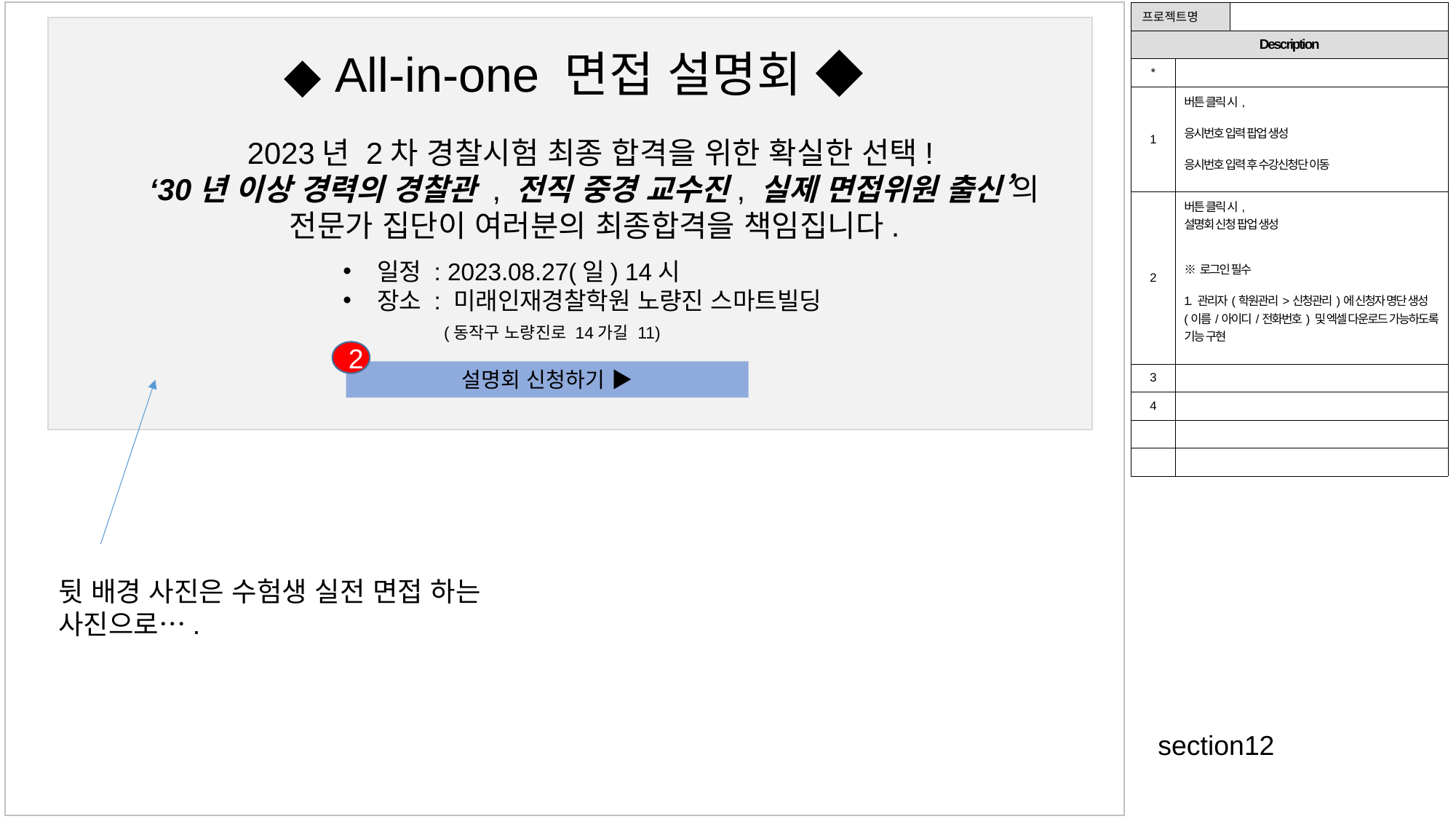

| 프로젝트명 |  |  |
| --- | --- | --- |
| Description |  |  |
| \* |  |  |
| 1 | 버튼 클릭 시, 응시번호 입력 팝업 생성 응시번호 입력 후 수강신청단 이동 |  |
| 2 | 버튼 클릭 시, 설명회 신청 팝업 생성 ※로그인 필수 1. 관리자(학원관리>신청관리)에 신청자 명단 생성(이름/아이디/전화번호) 및 엑셀 다운로드 가능하도록 기능 구현 |  |
| 3 |  |  |
| 4 |  |  |
|  |  |  |
|  |  |  |

◆ All-in-one 면접 설명회 ◆
2023년 2차 경찰시험 최종 합격을 위한 확실한 선택!
‘30년 이상 경력의 경찰관 , 전직 중경 교수진, 실제 면접위원 출신’의 전문가 집단이 여러분의 최종합격을 책임집니다.
일정 : 2023.08.27(일) 14시
장소 : 미래인재경찰학원 노량진 스마트빌딩
               (동작구 노량진로 14가길 11)

2
설명회 신청하기 ▶
뒷 배경 사진은 수험생 실전 면접 하는 사진으로….
section12